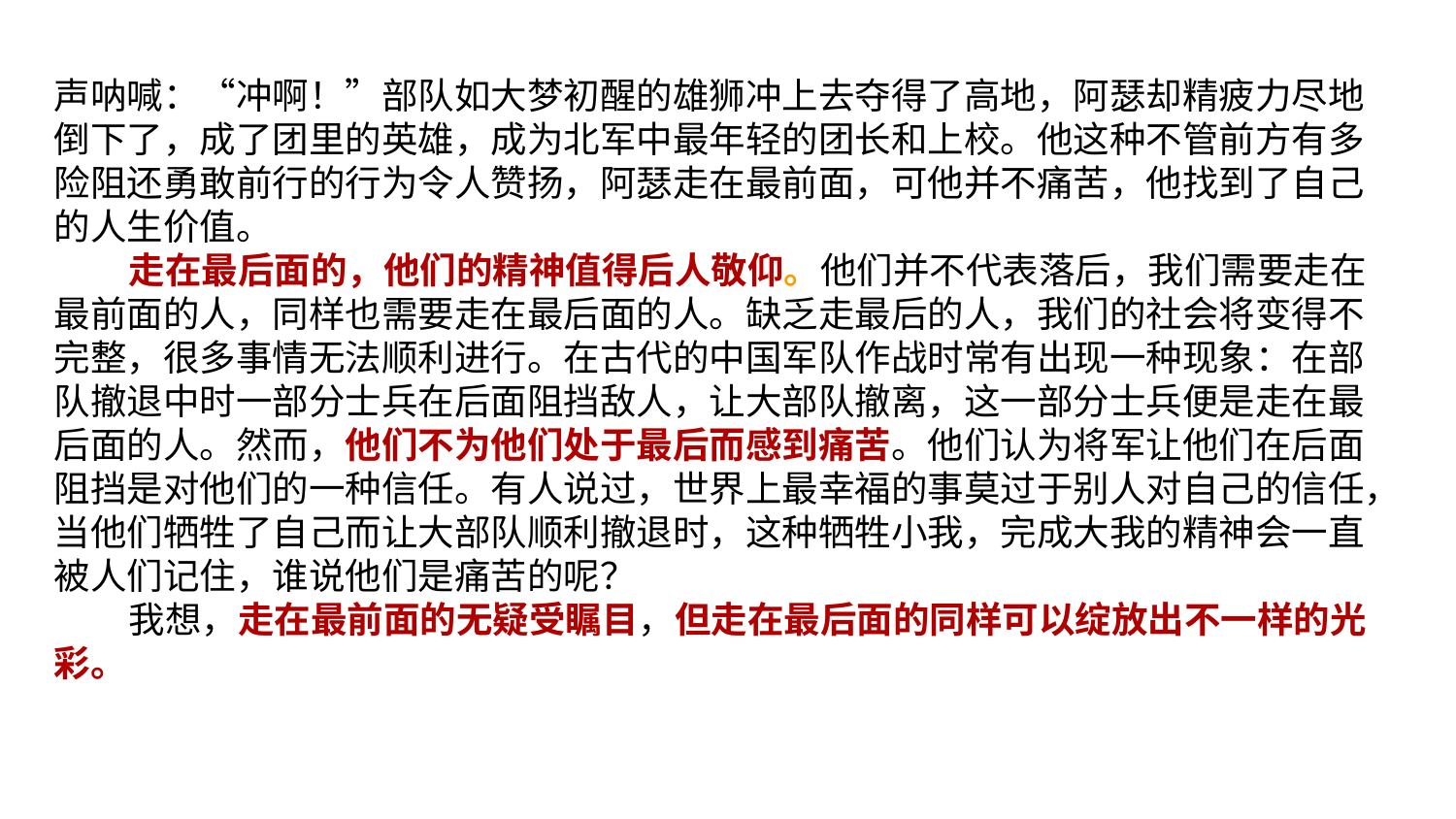

声呐喊：“冲啊！”部队如大梦初醒的雄狮冲上去夺得了高地，阿瑟却精疲力尽地倒下了，成了团里的英雄，成为北军中最年轻的团长和上校。他这种不管前方有多险阻还勇敢前行的行为令人赞扬，阿瑟走在最前面，可他并不痛苦，他找到了自己的人生价值。
        走在最后面的，他们的精神值得后人敬仰。他们并不代表落后，我们需要走在最前面的人，同样也需要走在最后面的人。缺乏走最后的人，我们的社会将变得不完整，很多事情无法顺利进行。在古代的中国军队作战时常有出现一种现象：在部队撤退中时一部分士兵在后面阻挡敌人，让大部队撤离，这一部分士兵便是走在最后面的人。然而，他们不为他们处于最后而感到痛苦。他们认为将军让他们在后面阻挡是对他们的一种信任。有人说过，世界上最幸福的事莫过于别人对自己的信任，当他们牺牲了自己而让大部队顺利撤退时，这种牺牲小我，完成大我的精神会一直被人们记住，谁说他们是痛苦的呢？
        我想，走在最前面的无疑受瞩目，但走在最后面的同样可以绽放出不一样的光彩。